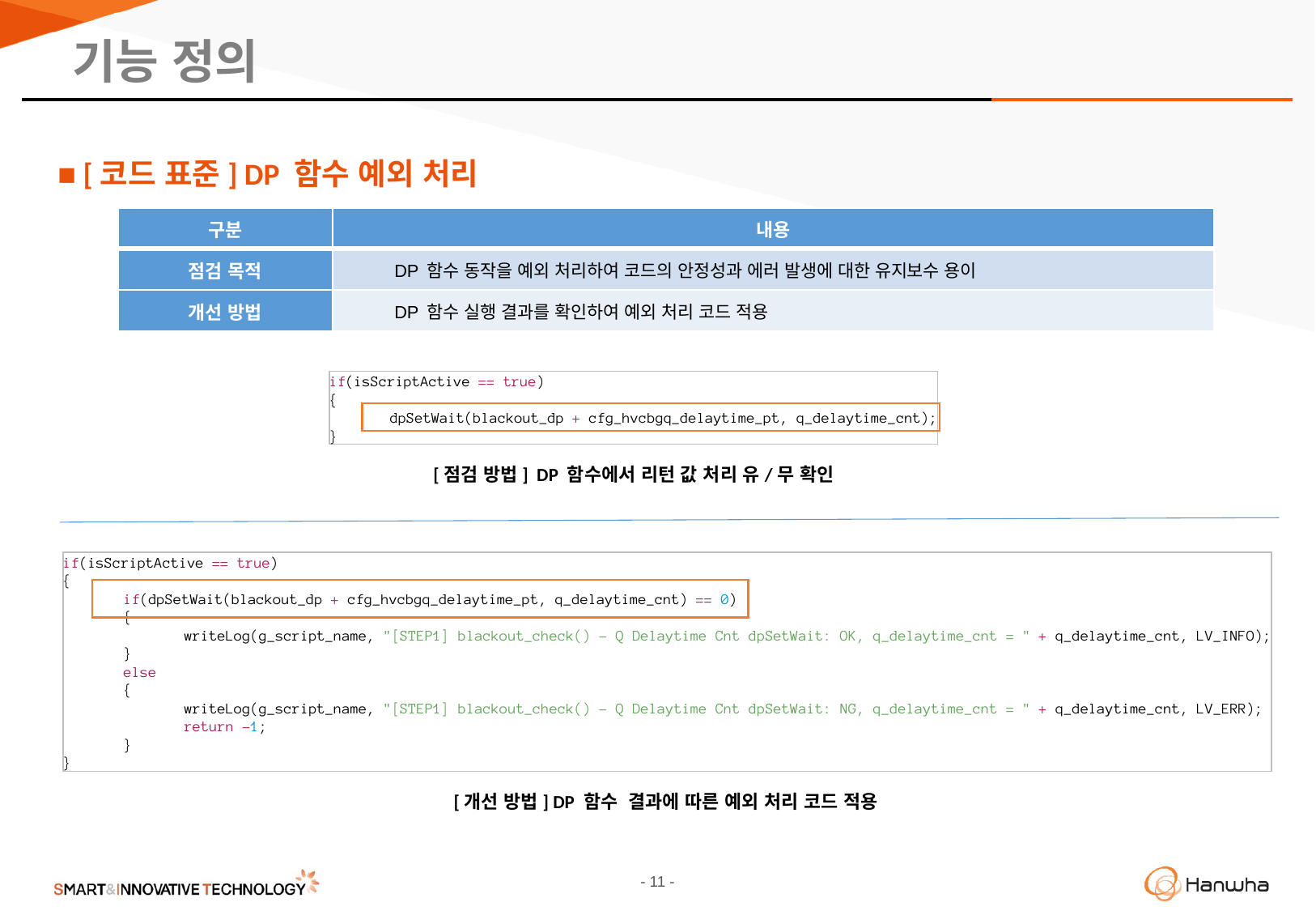

기능 정의
■ [코드 표준] DP 함수 예외 처리
| 구분 | 내용 |
| --- | --- |
| 점검 목적 | DP 함수 동작을 예외 처리하여 코드의 안정성과 에러 발생에 대한 유지보수 용이 |
| 개선 방법 | DP 함수 실행 결과를 확인하여 예외 처리 코드 적용 |
if(isScriptActive == true)
{
dpSetWait(blackout_dp + cfg_hvcbgq_delaytime_pt, q_delaytime_cnt);
}

[점검 방법]  DP 함수에서 리턴 값 처리 유/무 확인
if(isScriptActive == true)
{
if(dpSetWait(blackout_dp + cfg_hvcbgq_delaytime_pt, q_delaytime_cnt) == 0)
{
writeLog(g_script_name, "[STEP1] blackout_check() - Q Delaytime Cnt dpSetWait: OK, q_delaytime_cnt = " + q_delaytime_cnt, LV_INFO);
}
else
{
writeLog(g_script_name, "[STEP1] blackout_check() - Q Delaytime Cnt dpSetWait: NG, q_delaytime_cnt = " + q_delaytime_cnt, LV_ERR);
return -1;
}
}

[개선 방법] DP 함수  결과에 따른 예외 처리 코드 적용